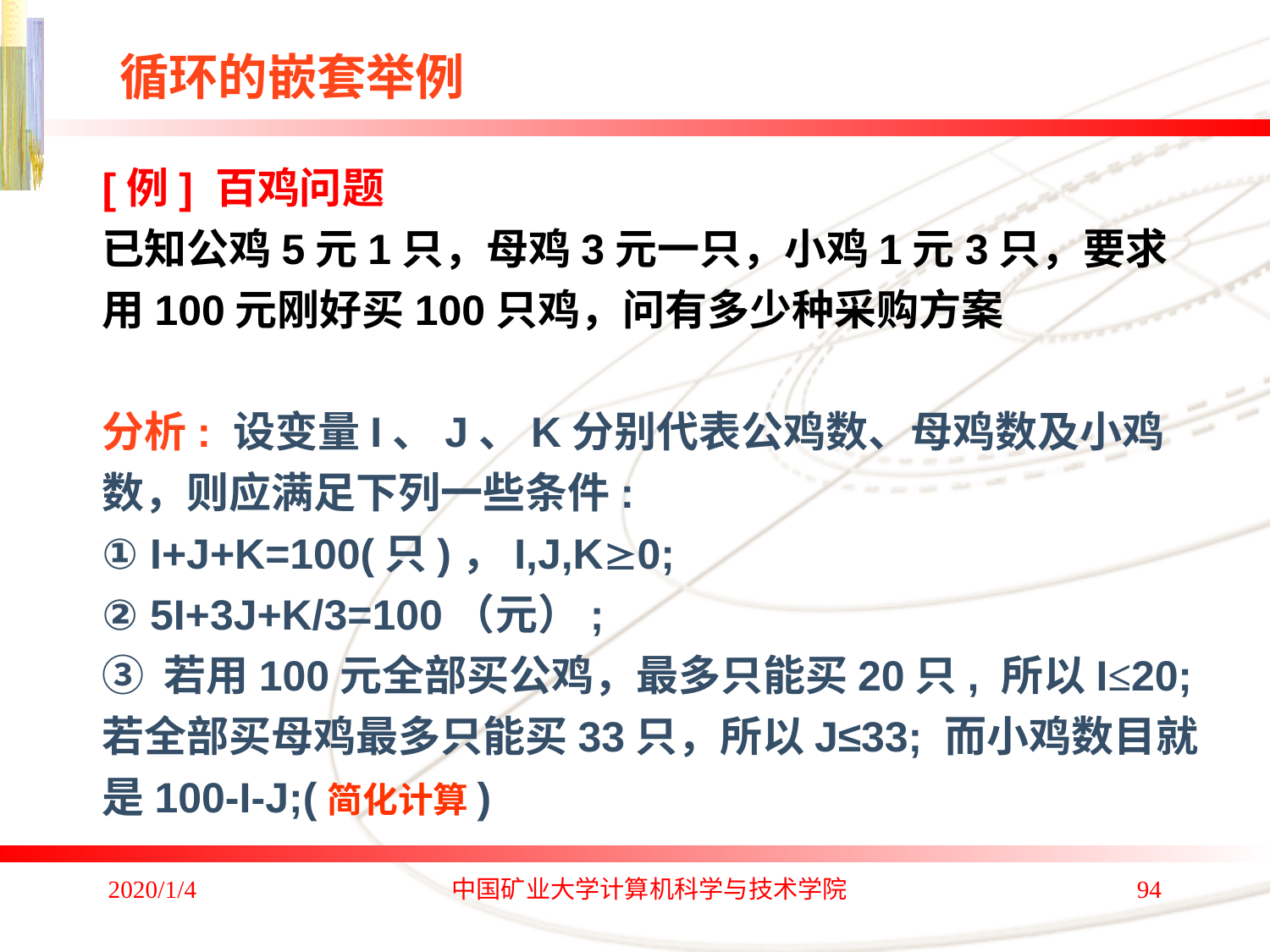

循环的嵌套举例
[例] 百鸡问题
已知公鸡5元1只，母鸡3元一只，小鸡1元3只，要求用100元刚好买100只鸡，问有多少种采购方案

分析: 设变量I、J、K分别代表公鸡数、母鸡数及小鸡数，则应满足下列一些条件:
① I+J+K=100(只)，I,J,K≥0;
② 5I+3J+K/3=100（元）;
③ 若用100元全部买公鸡，最多只能买20只, 所以I≤20;若全部买母鸡最多只能买33只，所以J≤33; 而小鸡数目就是100-I-J;(简化计算)
2020/1/4
中国矿业大学计算机科学与技术学院
94